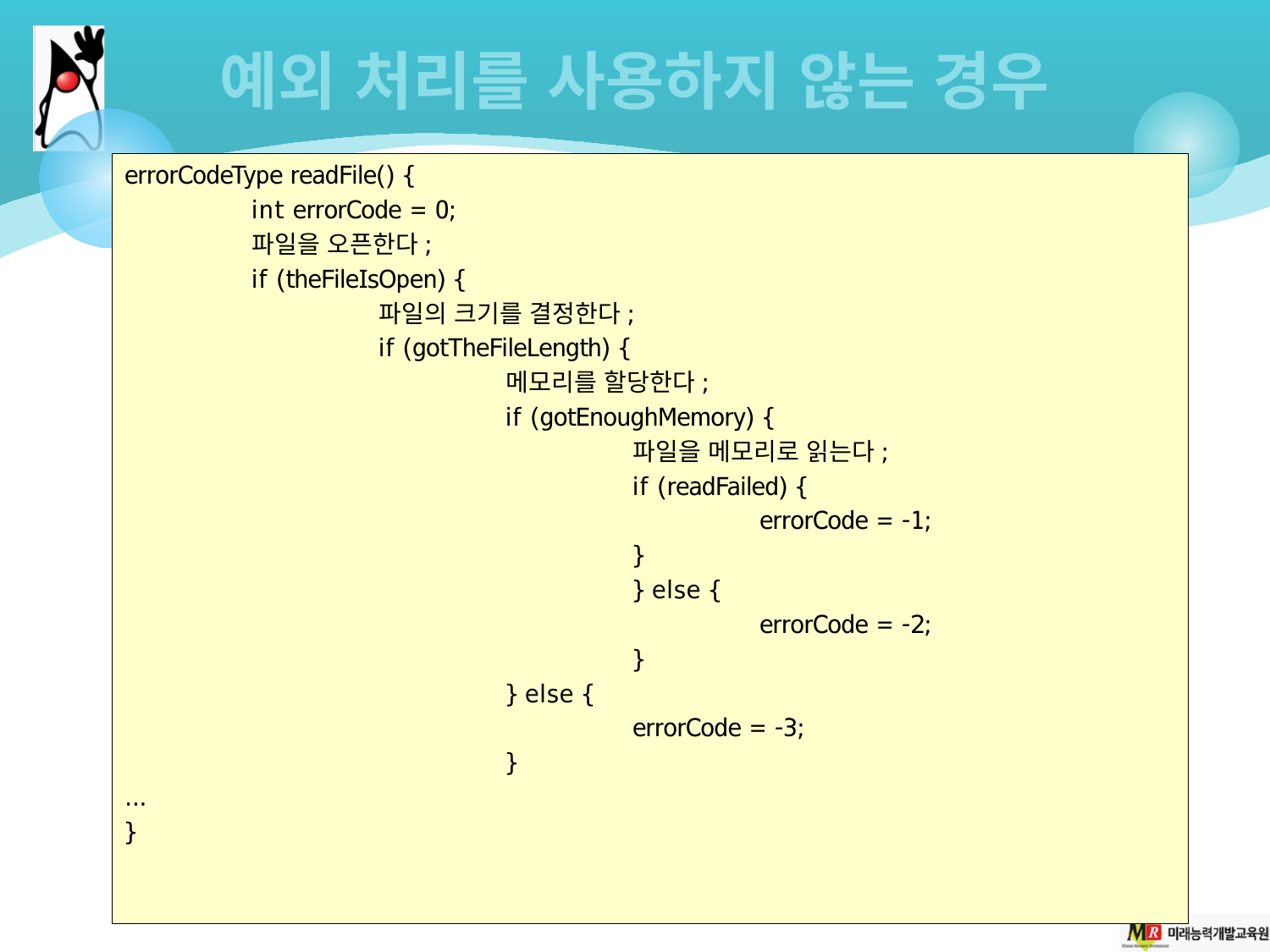

# 예외 처리를 사용하지 않는 경우
errorCodeType readFile() {
	int errorCode = 0;
	파일을 오픈한다;
	if (theFileIsOpen) {
		파일의 크기를 결정한다;
		if (gotTheFileLength) {
			메모리를 할당한다;
			if (gotEnoughMemory) {
				파일을 메모리로 읽는다;
				if (readFailed) {
					errorCode = -1;
				}
				} else {
					errorCode = -2;
				}
			} else {
				errorCode = -3;
			}
...
}